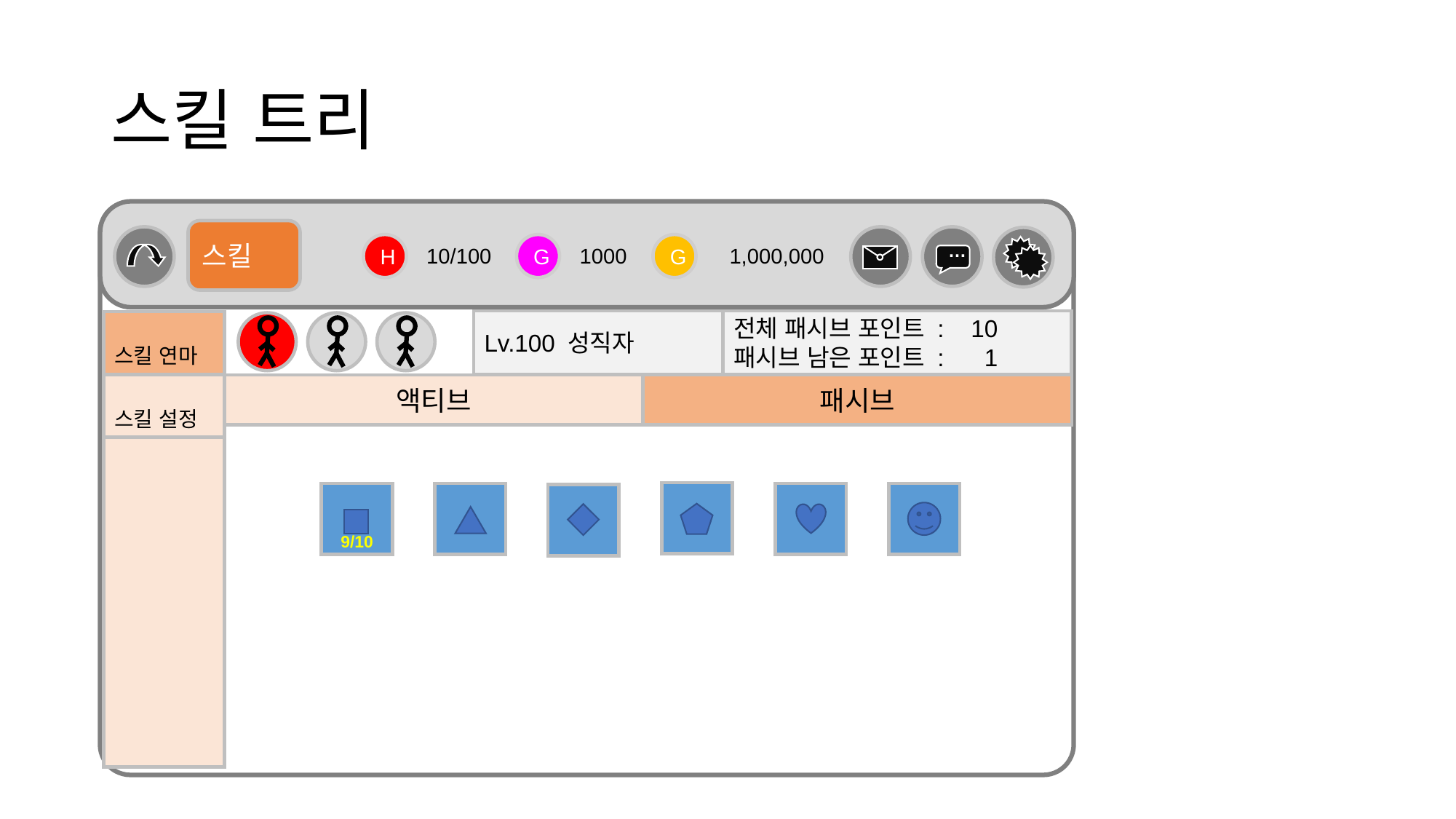

# 스킬 트리

스킬
c
…
m

s

H
10/100
G
1000
G
1,000,000

Lv.100 성직자
전체 패시브 포인트 :    10
패시브 남은 포인트 :      1
스킬 연마
스킬 설정

패시브
액티브

9/10